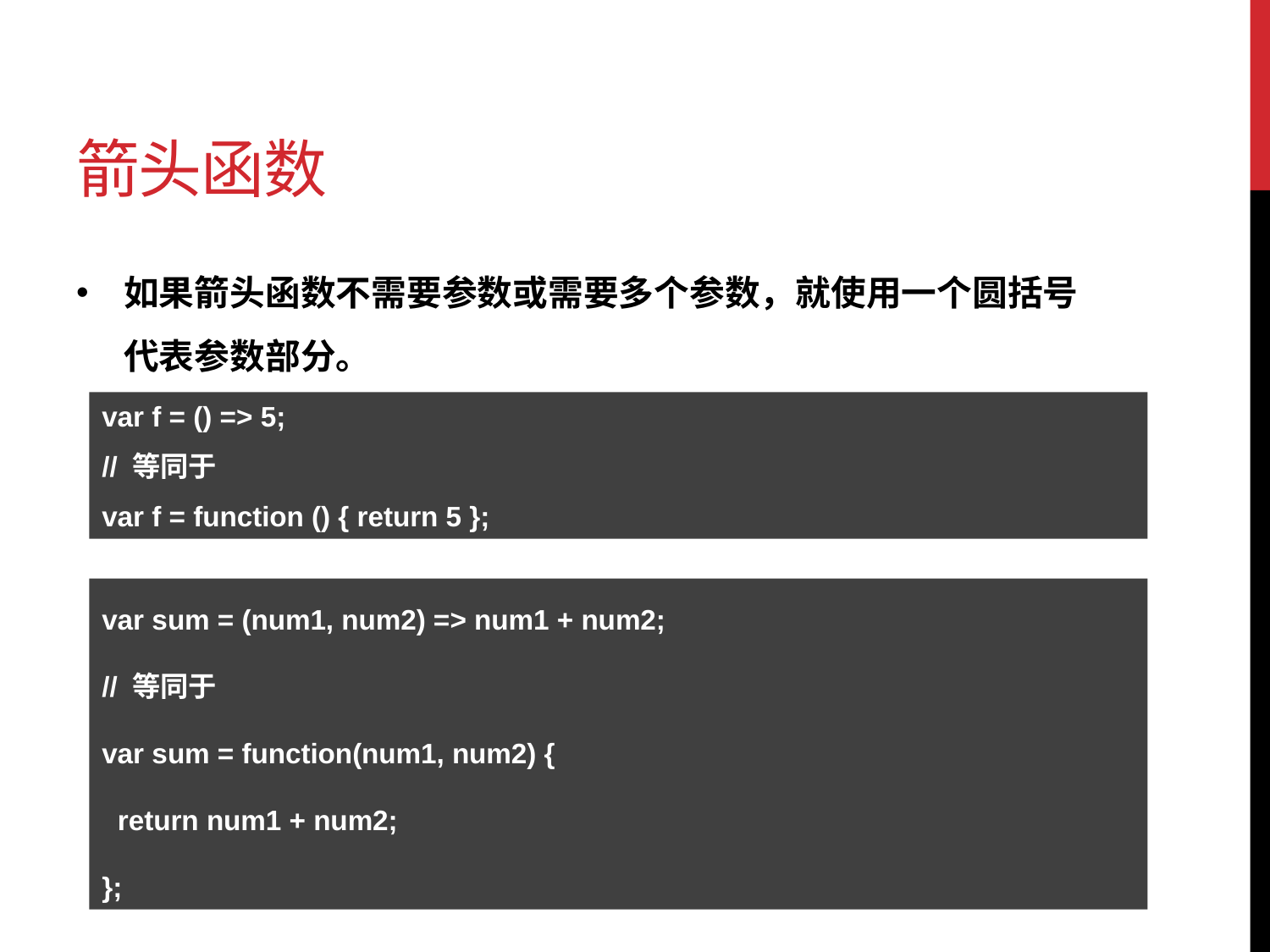

# 箭头函数
如果箭头函数不需要参数或需要多个参数，就使用一个圆括号代表参数部分。

var f = () => 5;
// 等同于
var f = function () { return 5 };
var sum = (num1, num2) => num1 + num2;
// 等同于
var sum = function(num1, num2) {
  return num1 + num2;
};